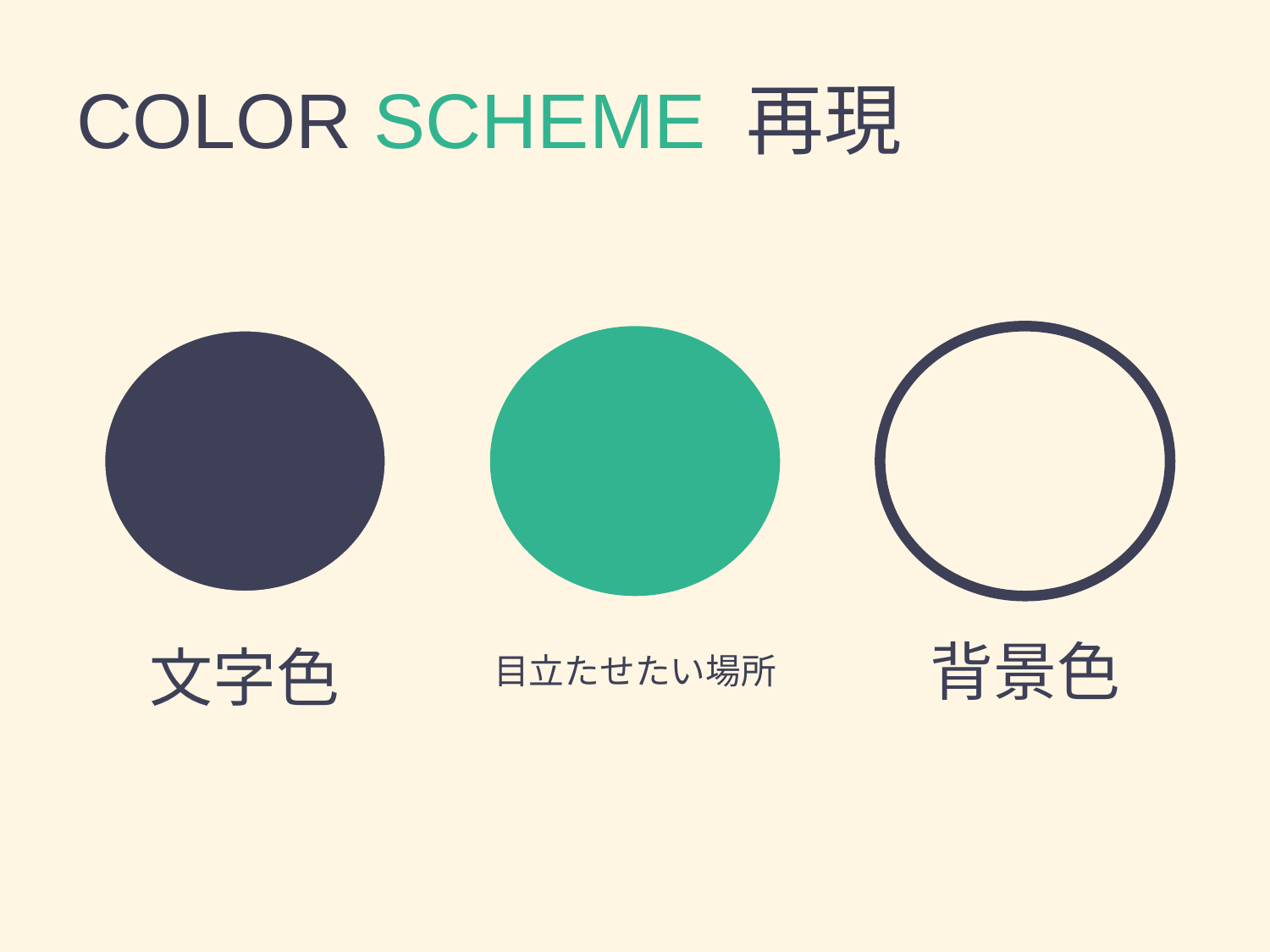

# COLOR SCHEME 再現

目立たせたい場所
背景色
文字色